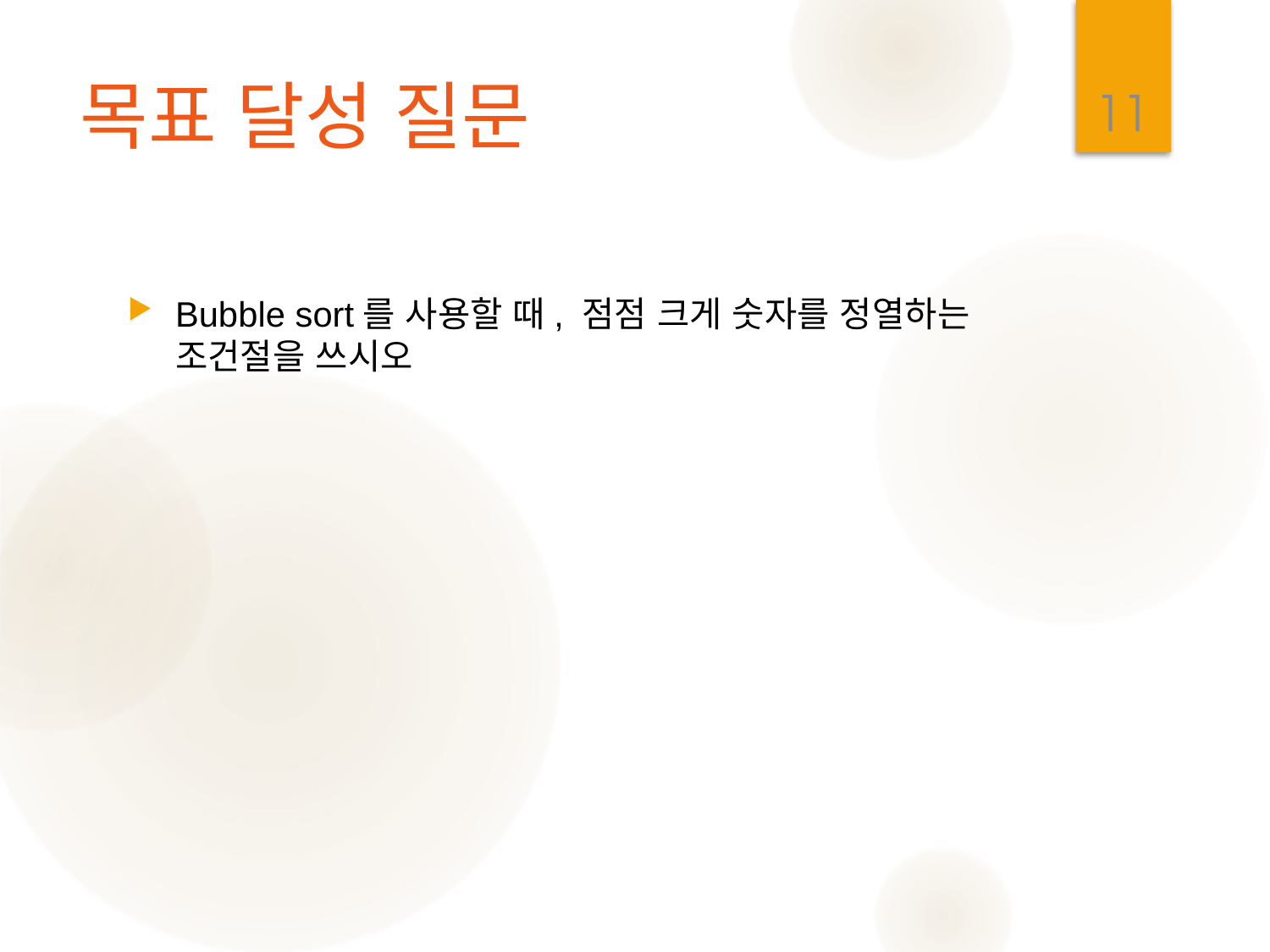

11
# 목표 달성 질문
Bubble sort를 사용할 때, 점점 크게 숫자를 정열하는 조건절을 쓰시오